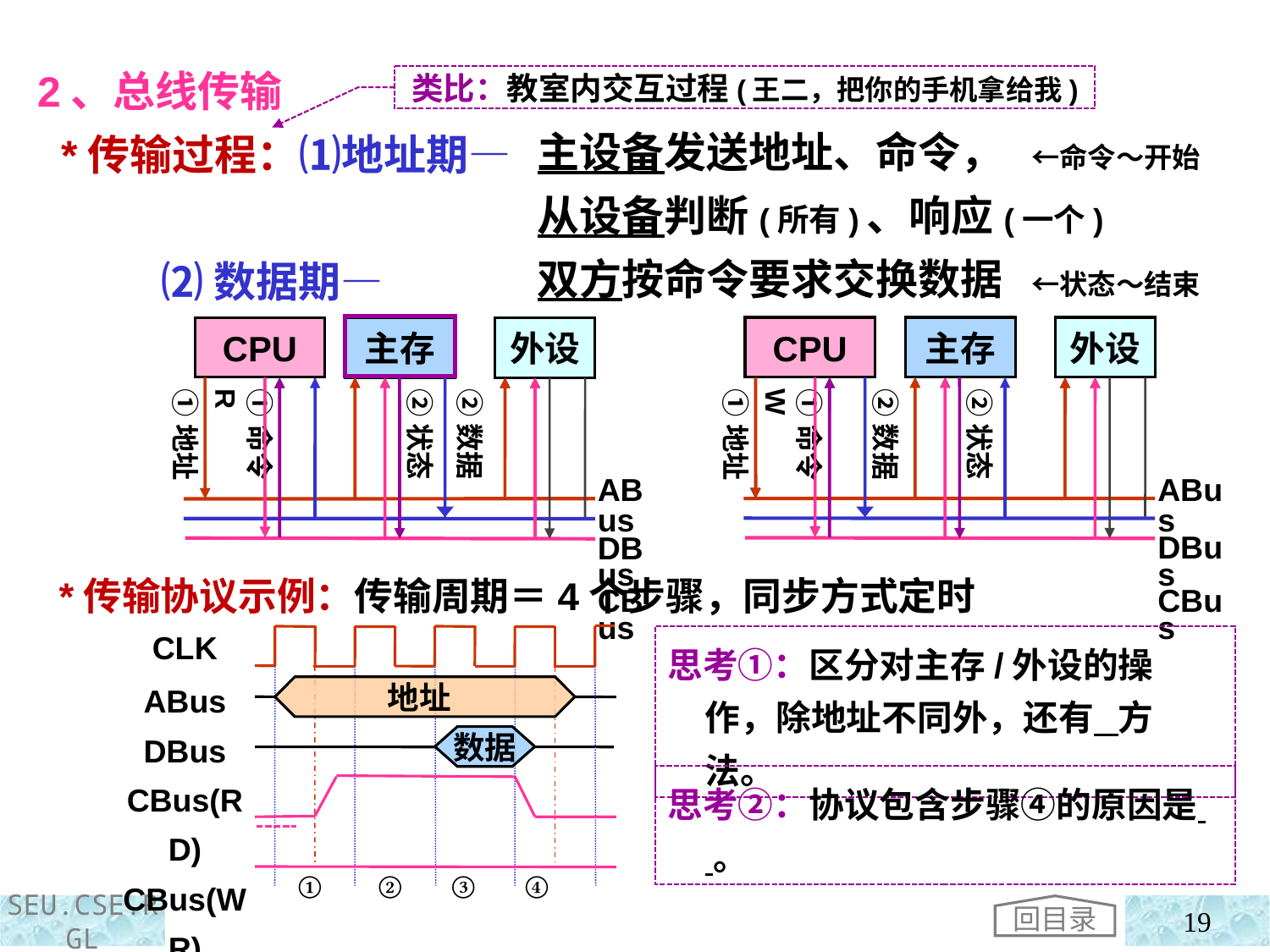

2、总线传输
  *传输过程：⑴地址期—

             ⑵数据期—
类比：教室内交互过程(王二，把你的手机拿给我)
主设备发送地址、命令，   ←命令～开始
从设备判断(所有)、响应(一个)
双方按命令要求交换数据   ←状态～结束

CPU
主存
外设

ABus
DBus
CBus

CPU
主存
外设

ABus
DBus
CBus

②数据
②状态

②状态

②数据

①地址
①命令R

①地址
①命令W
  *传输协议示例：传输周期＝4个步骤，同步方式定时

CLK
ABus
DBus
CBus(RD)
CBus(WR)

地址

数据

①        ②       ③       ④

思考①：区分对主存/外设的操作，除地址不同外，还有   方法。
思考②：协议包含步骤④的原因是   。
回目录
19